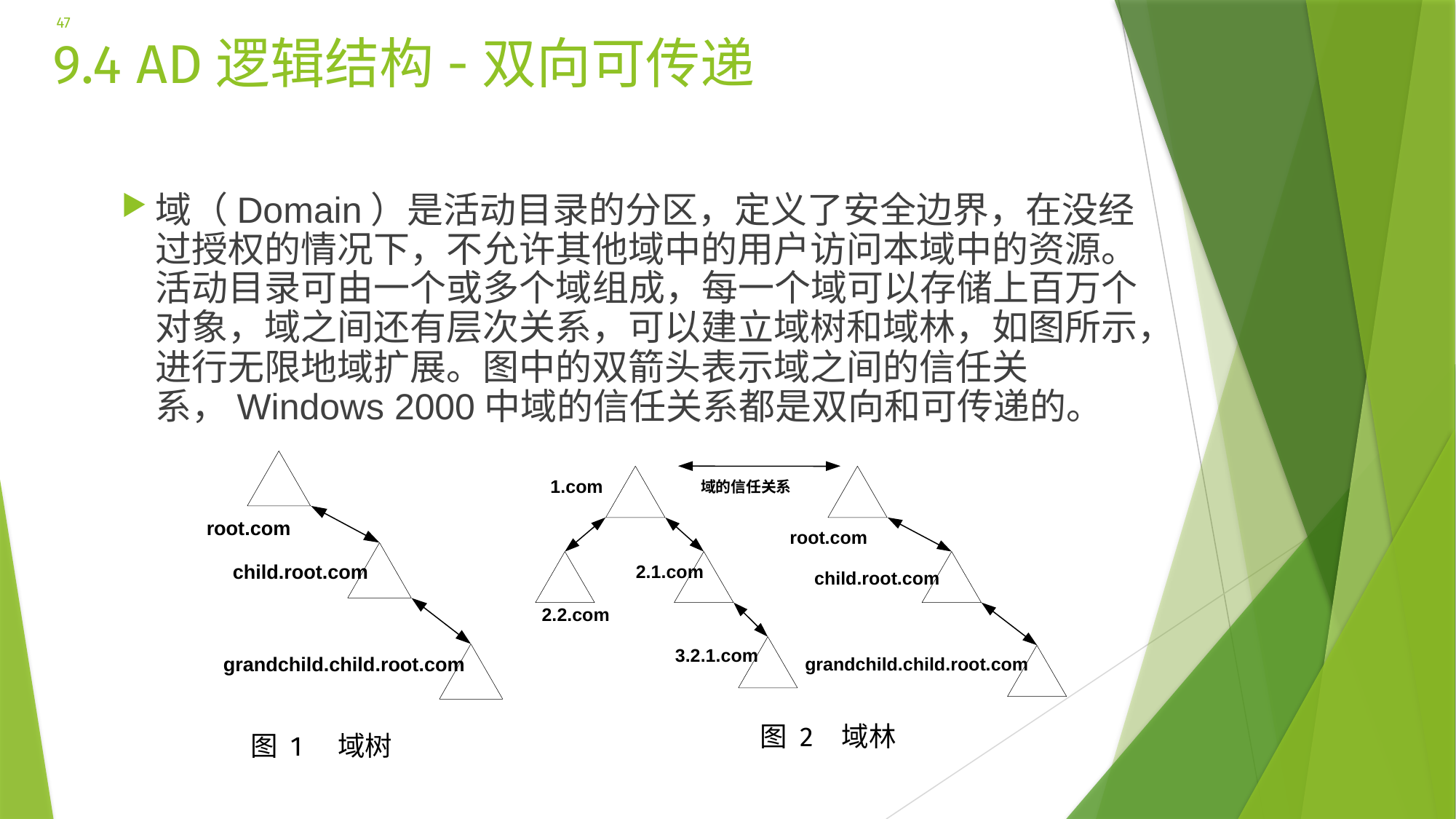

47
# 9.4 AD逻辑结构-双向可传递
域（Domain）是活动目录的分区，定义了安全边界，在没经过授权的情况下，不允许其他域中的用户访问本域中的资源。活动目录可由一个或多个域组成，每一个域可以存储上百万个对象，域之间还有层次关系，可以建立域树和域林，如图所示，进行无限地域扩展。图中的双箭头表示域之间的信任关系，Windows 2000中域的信任关系都是双向和可传递的。

1.com
域的信任关系

root.com

root.com

child.root.com
2.1.com
child.root.com

2.2.com

3.2.1.com

grandchild.child.root.com
grandchild.child.root.com
图 2   域林
图 1    域树